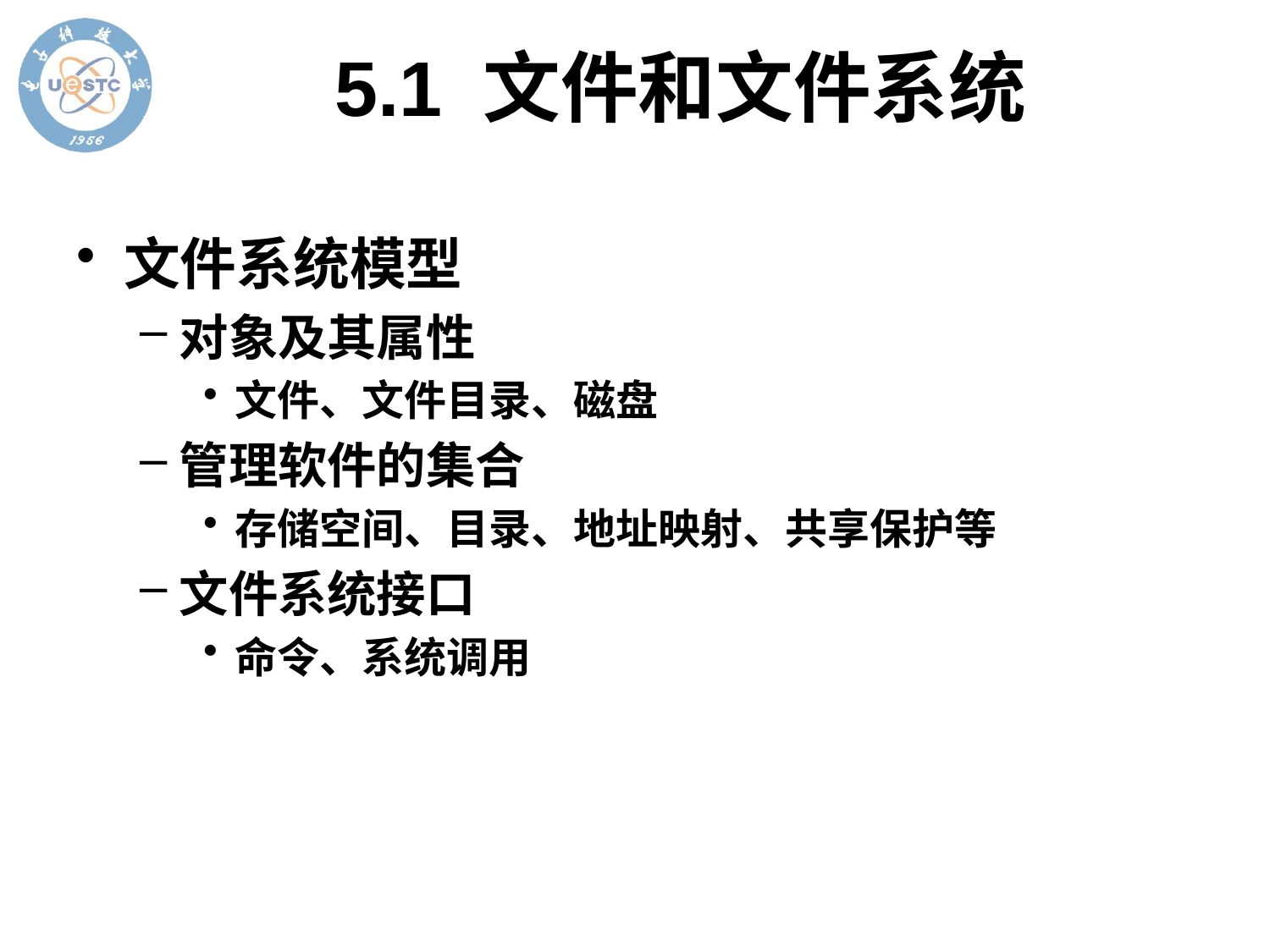

# 5.1 文件和文件系统
文件系统模型
对象及其属性
文件、文件目录、磁盘
管理软件的集合
存储空间、目录、地址映射、共享保护等
文件系统接口
命令、系统调用